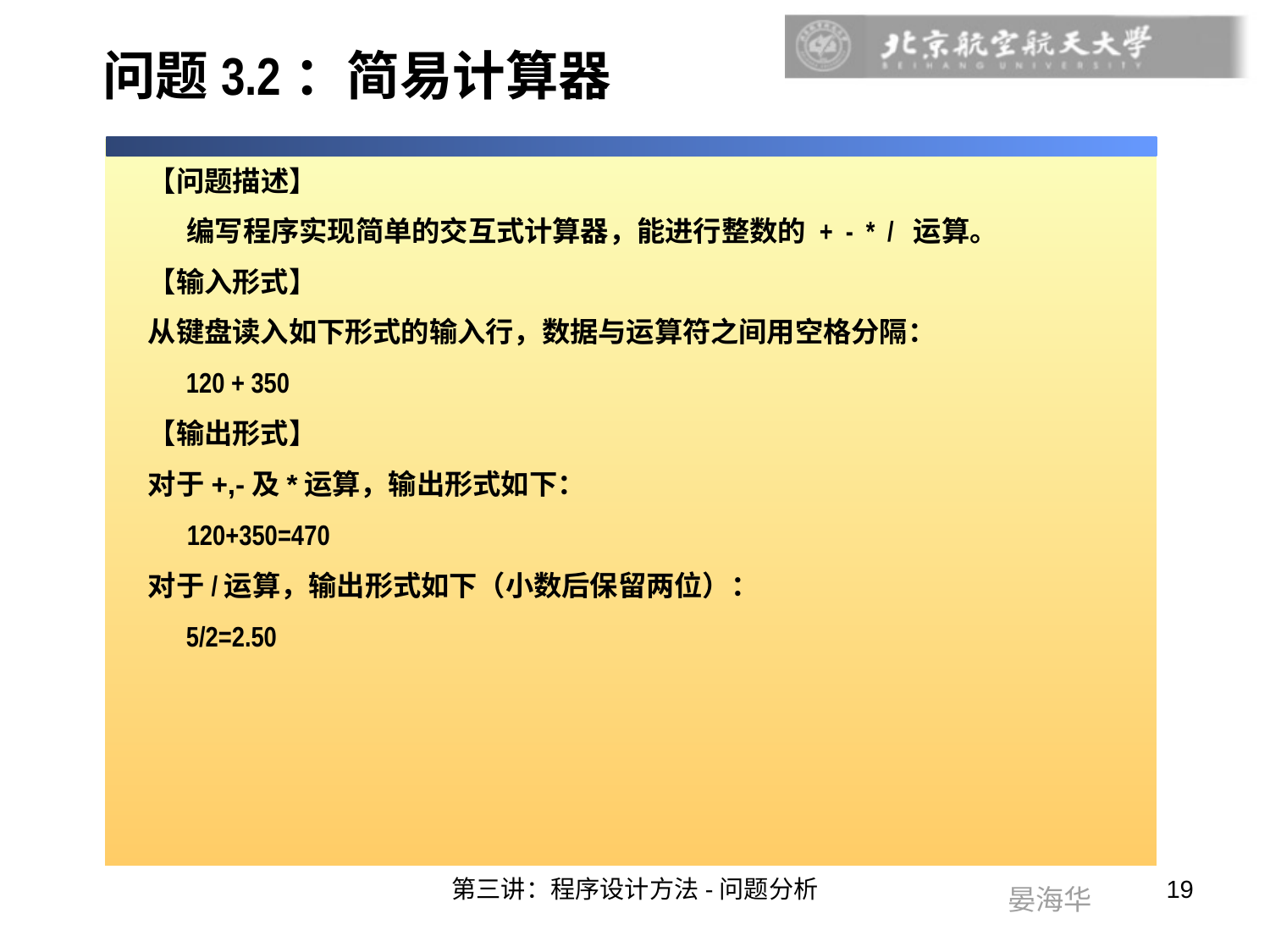

# 问题3.2：简易计算器
【问题描述】
     	编写程序实现简单的交互式计算器，能进行整数的 +  -  *  /  运算。
【输入形式】
从键盘读入如下形式的输入行，数据与运算符之间用空格分隔：
      120 + 350
【输出形式】
对于+,-及*运算，输出形式如下：
	120+350=470
对于/运算，输出形式如下（小数后保留两位）：
      5/2=2.50
第三讲：程序设计方法-问题分析
19